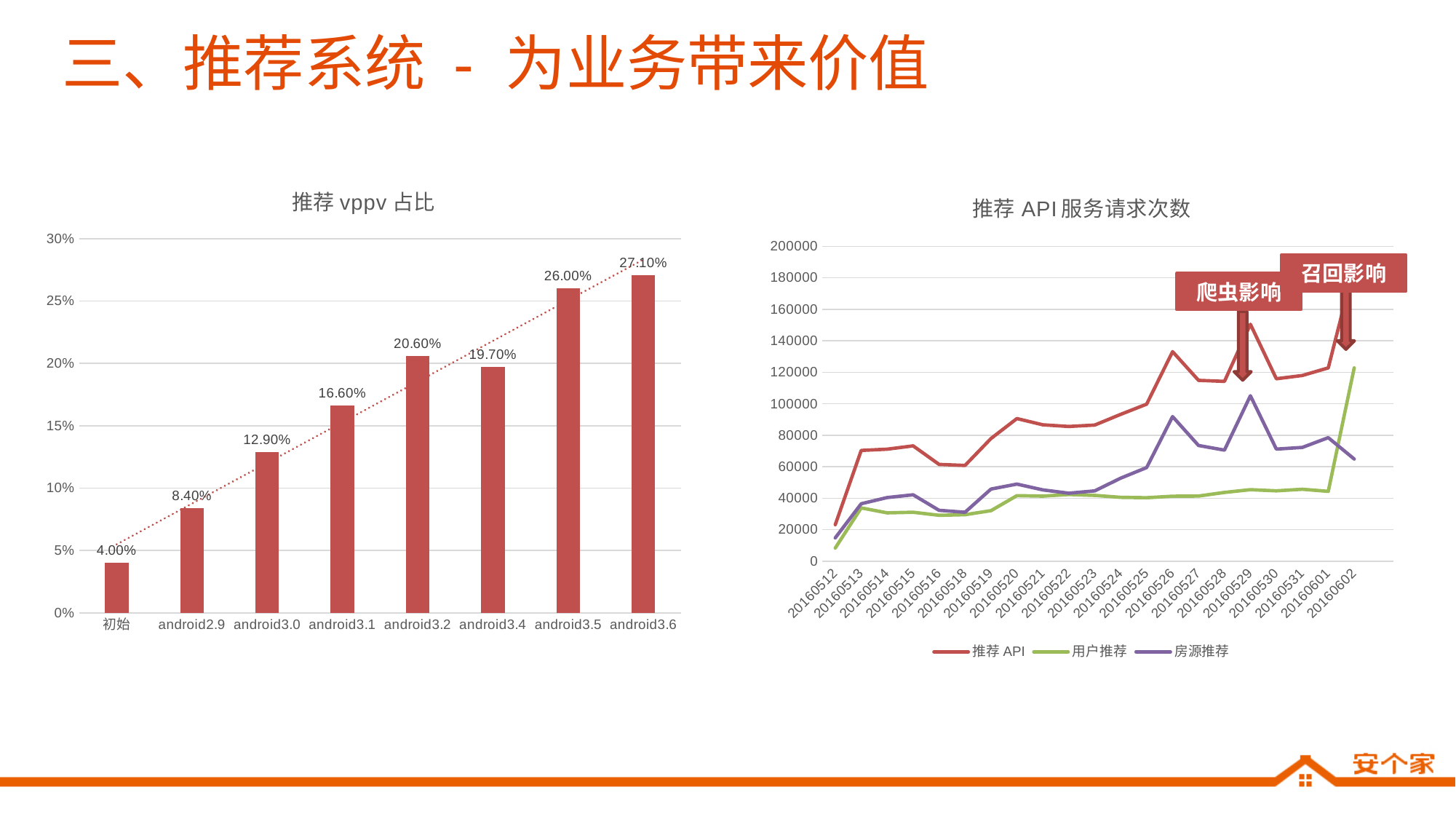

# 三、推荐系统 - 为业务带来价值

### Chart:

| Category | 推荐vppv占比 |
|---|---|
| 初始 | 0.04 |
| android2.9 | 0.084 |
| android3.0 | 0.129 |
| android3.1 | 0.166 |
| android3.2 | 0.206 |
| android3.4 | 0.197 |
| android3.5 | 0.26 |
| android3.6 | 0.271 |

### Chart: 推荐API服务请求次数

| Category | 推荐API | 用户推荐 | 房源推荐 |
|---|---|---|---|
| 2.0160512E7 | 23181.0 | 8360.0 | 14821.0 |
| 2.0160513E7 | 70350.0 | 33848.0 | 36502.0 |
| 2.0160514E7 | 71149.0 | 30719.0 | 40430.0 |
| 2.0160515E7 | 73258.0 | 31092.0 | 42166.0 |
| 2.0160516E7 | 61483.0 | 29157.0 | 32326.0 |
| 2.0160518E7 | 60816.0 | 29535.0 | 31092.0 |
| 2.0160519E7 | 77915.0 | 32094.0 | 45821.0 |
| 2.016052E7 | 90606.0 | 41640.0 | 48966.0 |
| 2.0160521E7 | 86620.0 | 41325.0 | 45295.0 |
| 2.0160522E7 | 85558.0 | 42365.0 | 43193.0 |
| 2.0160523E7 | 86467.0 | 41801.0 | 44666.0 |
| 2.0160524E7 | 93296.0 | 40554.0 | 52742.0 |
| 2.0160525E7 | 99781.0 | 40323.0 | 59458.0 |
| 2.0160526E7 | 133146.0 | 41272.0 | 91874.0 |
| 2.0160527E7 | 114885.0 | 41374.0 | 73511.0 |
| 2.0160528E7 | 114232.0 | 43676.0 | 70556.0 |
| 2.0160529E7 | 150540.0 | 45417.0 | 105123.0 |
| 2.016053E7 | 115893.0 | 44689.0 | 71203.0 |
| 2.0160531E7 | 117979.0 | 45700.0 | 72279.0 |
| 2.0160601E7 | 122821.0 | 44357.0 | 78464.0 |
| 2.0160602E7 | 187714.0 | 122813.0 | 64901.0 |
召回影响
爬虫影响